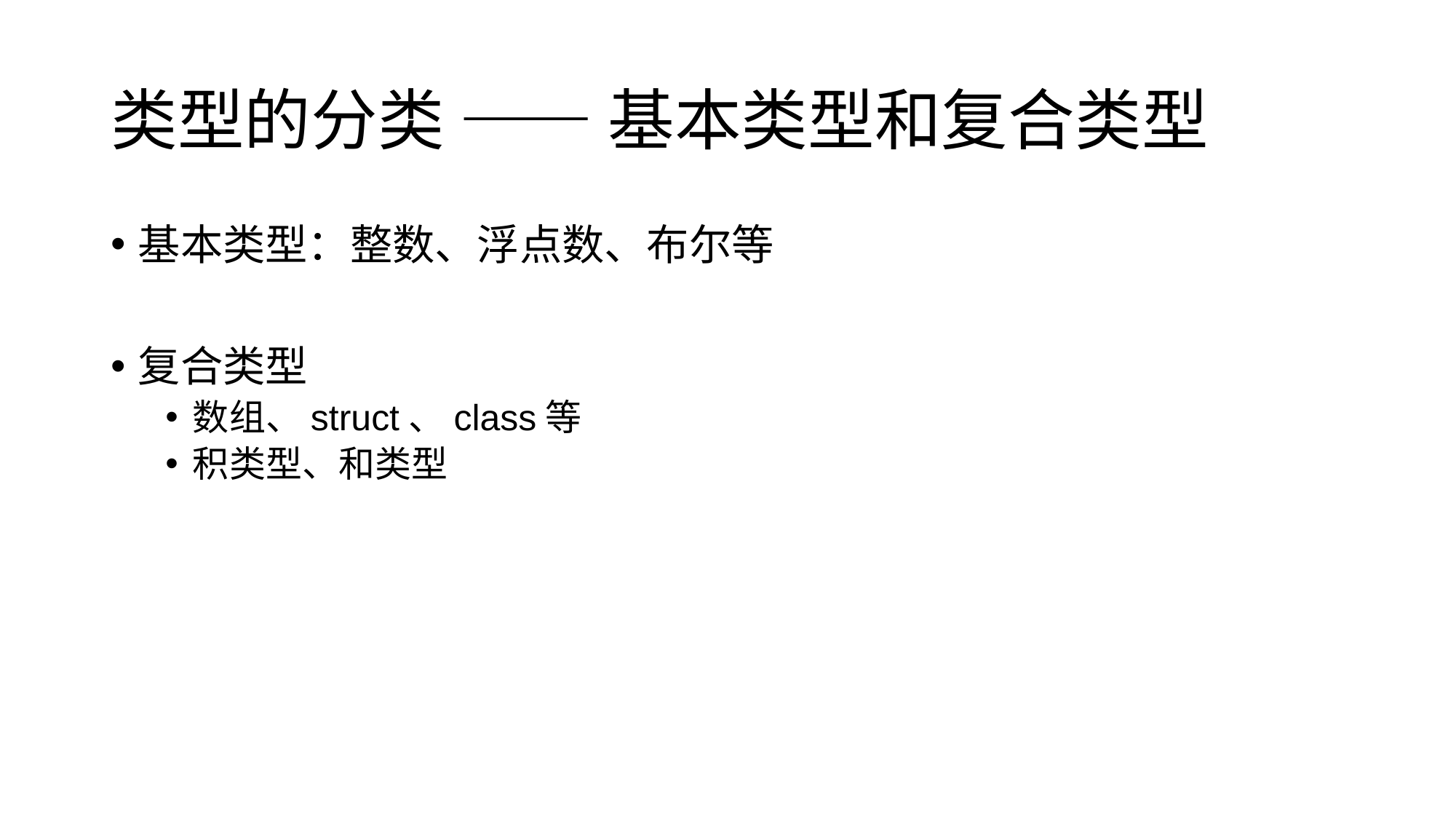

# 类型的分类 —— 基本类型和复合类型
基本类型：整数、浮点数、布尔等

复合类型
数组、struct、class等
积类型、和类型